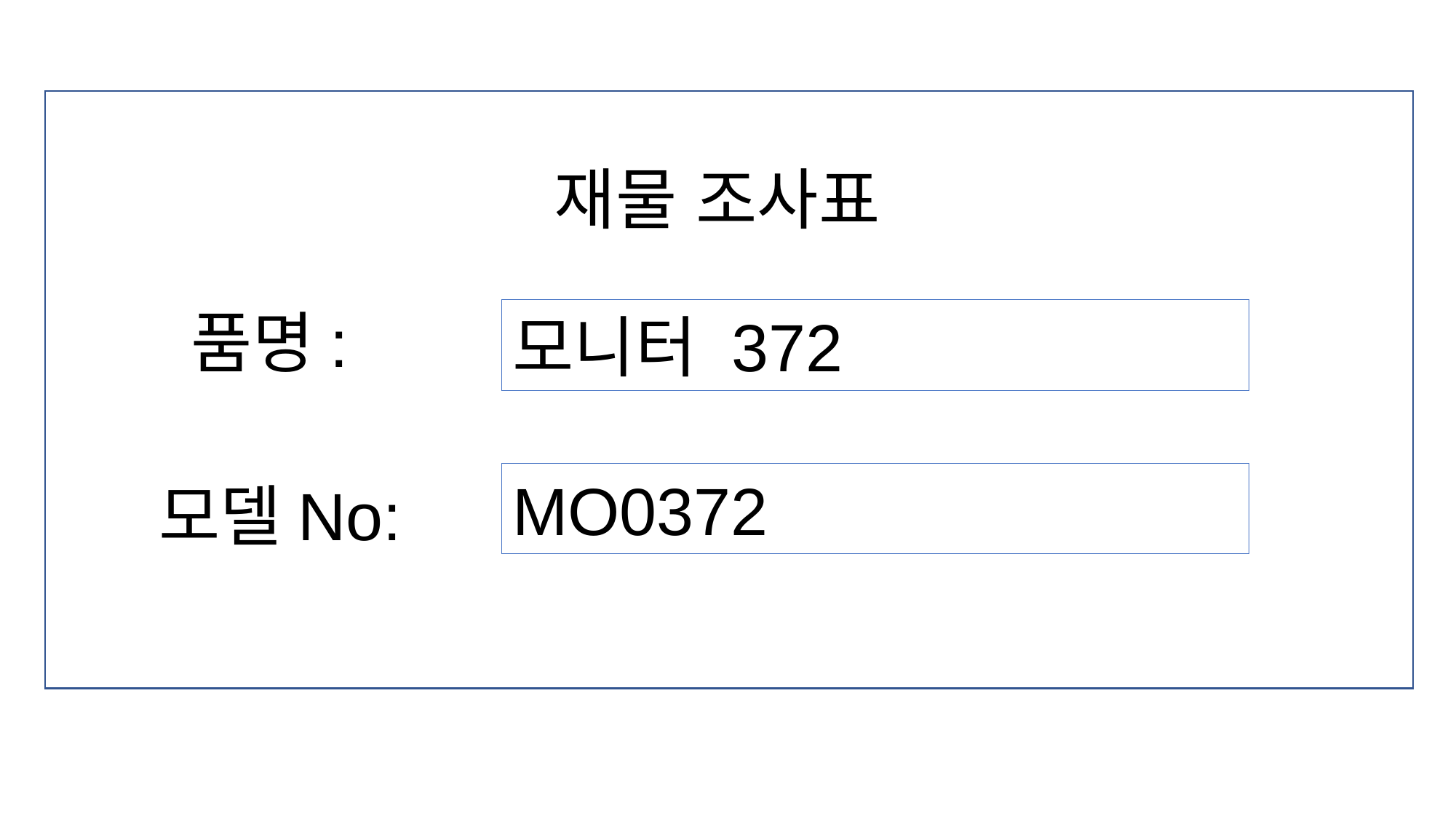

재물 조사표
품명:
모니터 372
MO0372
모델No: